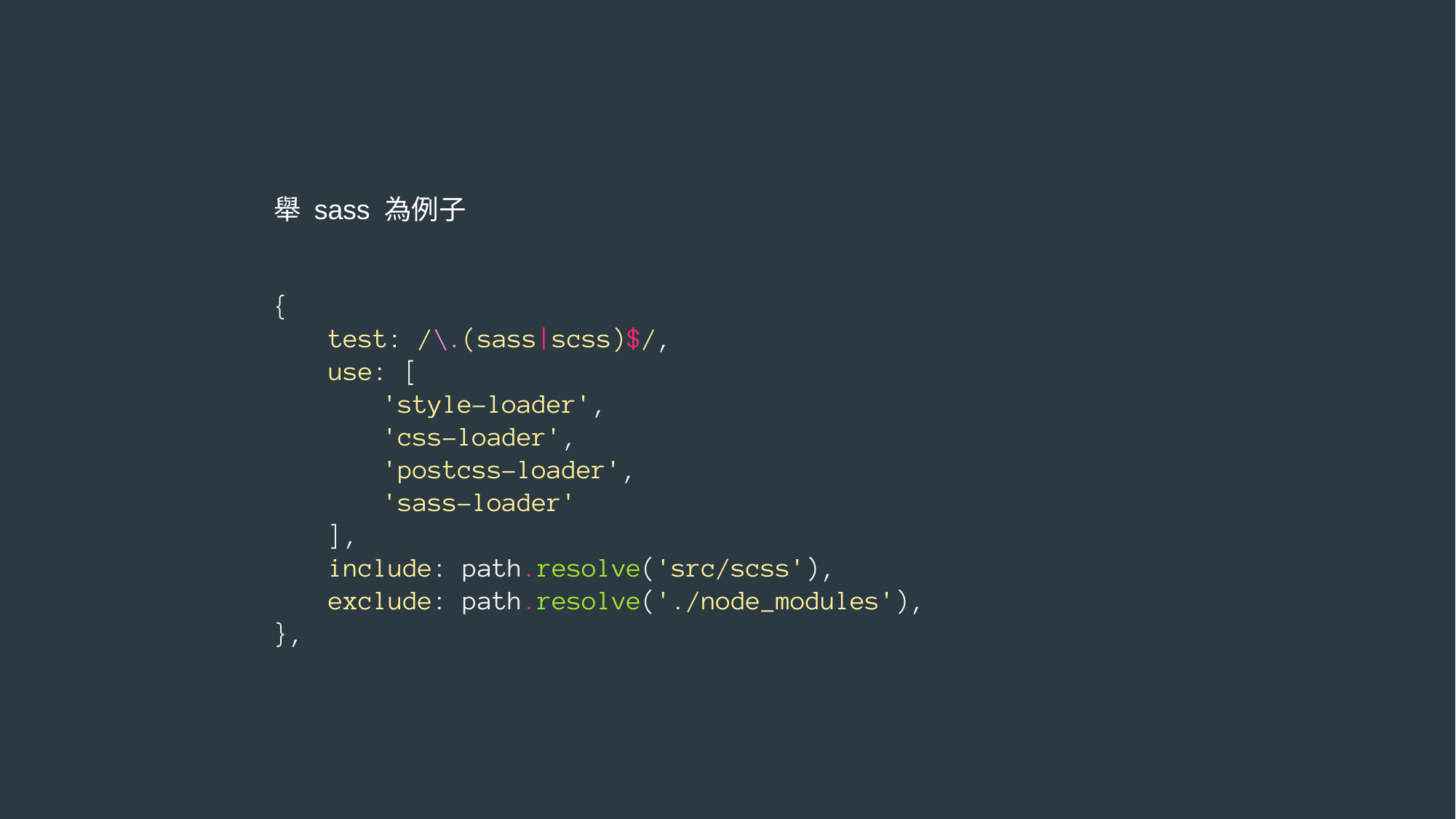

舉 sass 為例子
{
test: /\.(sass|scss)$/,
use: [
'style-loader',
'css-loader',
'postcss-loader',
'sass-loader'
],
include: path.resolve('src/scss'),
exclude: path.resolve('./node_modules'),
},